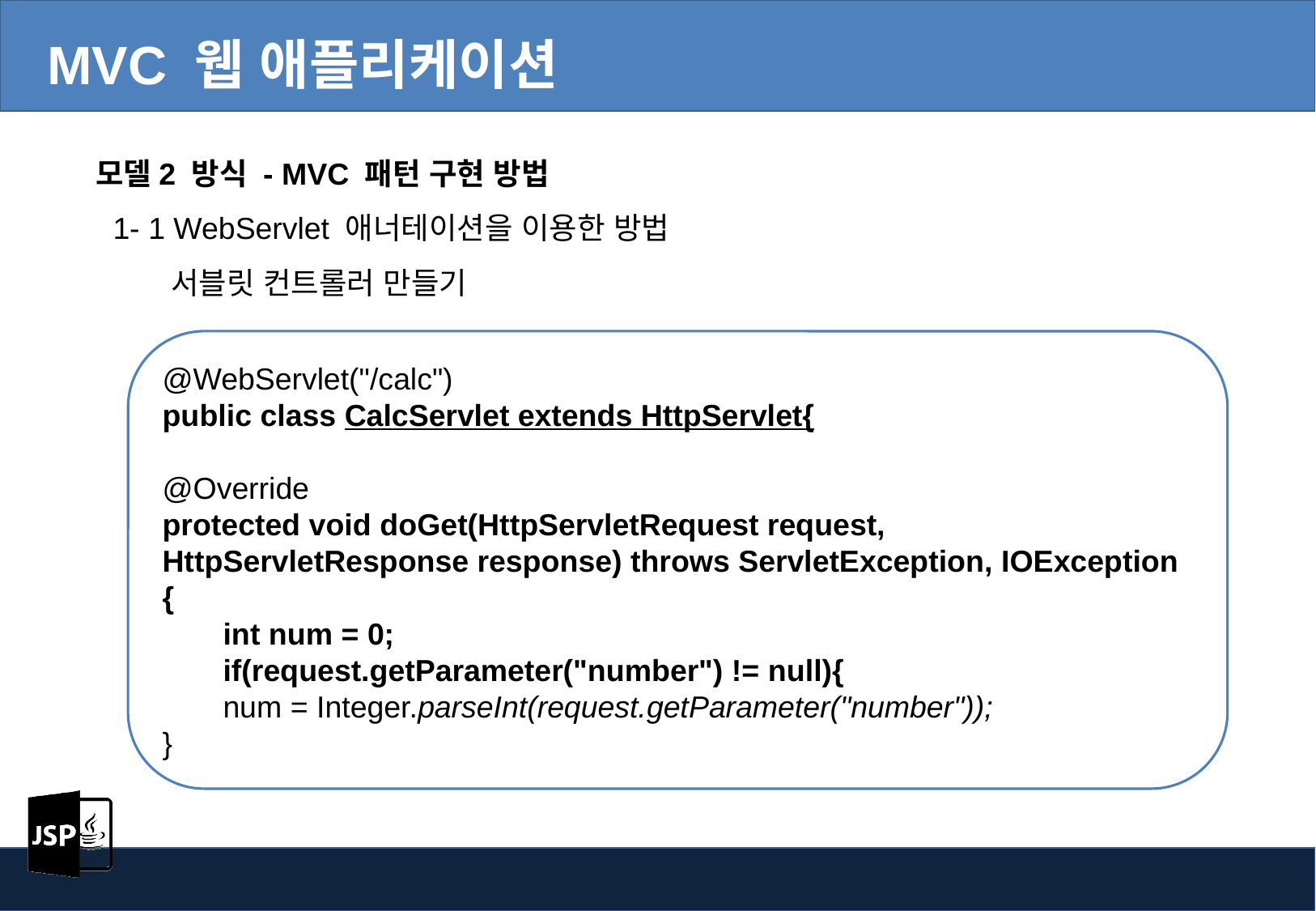

MVC 웹 애플리케이션
모델2 방식 - MVC 패턴 구현 방법
  1- 1 WebServlet 애너테이션을 이용한 방법
        서블릿 컨트롤러 만들기
@WebServlet("/calc")
public class CalcServlet extends HttpServlet{

@Override
protected void doGet(HttpServletRequest request, HttpServletResponse response) throws ServletException, IOException {
int num = 0;
if(request.getParameter("number") != null){
num = Integer.parseInt(request.getParameter("number"));
}